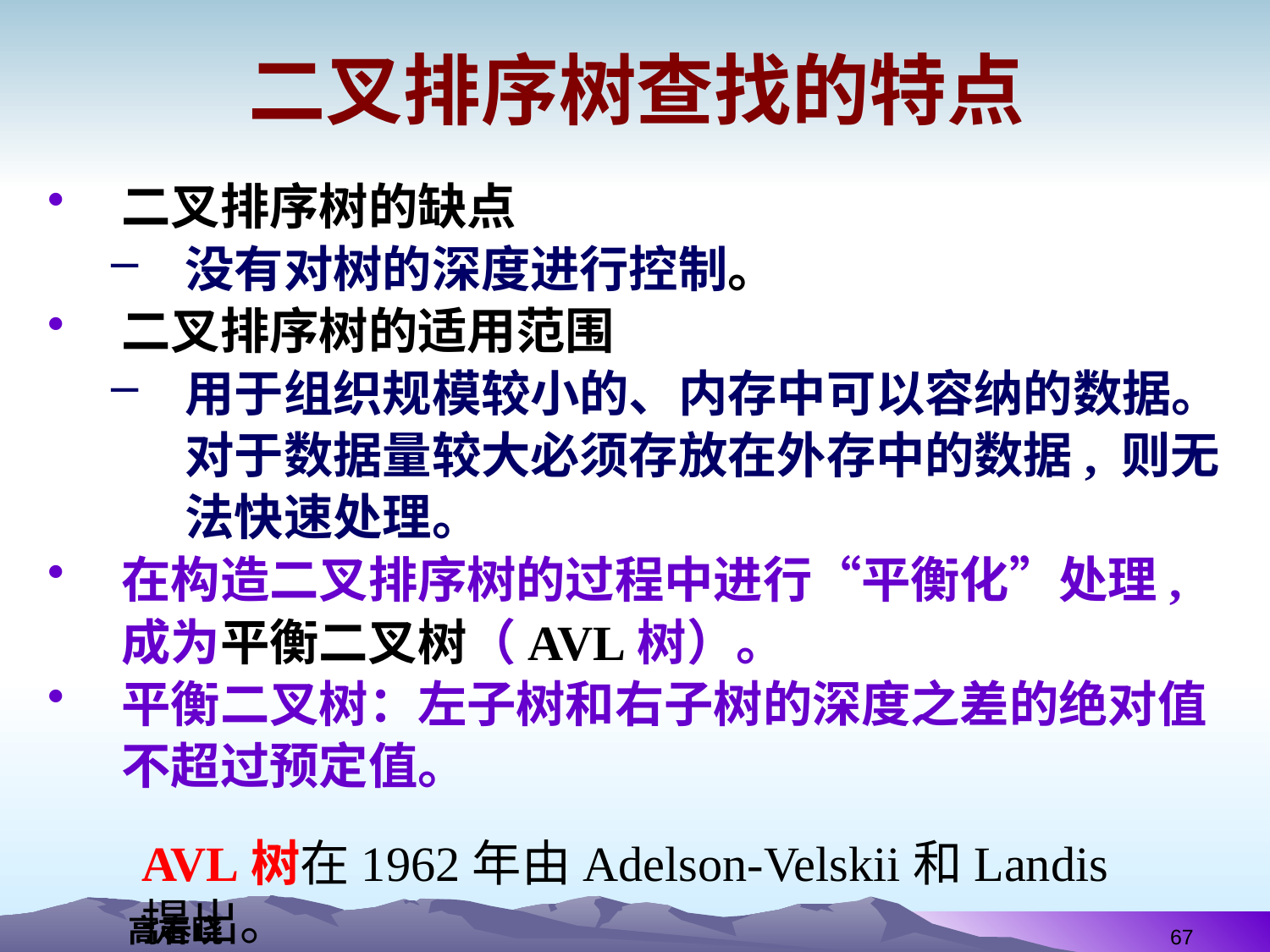

# 二叉排序树查找的特点
二叉排序树的缺点
没有对树的深度进行控制。
二叉排序树的适用范围
用于组织规模较小的、内存中可以容纳的数据。对于数据量较大必须存放在外存中的数据, 则无法快速处理。
在构造二叉排序树的过程中进行“平衡化”处理, 成为平衡二叉树（AVL树）。
平衡二叉树：左子树和右子树的深度之差的绝对值不超过预定值。

AVL树在1962年由Adelson-Velskii和Landis提出。
67